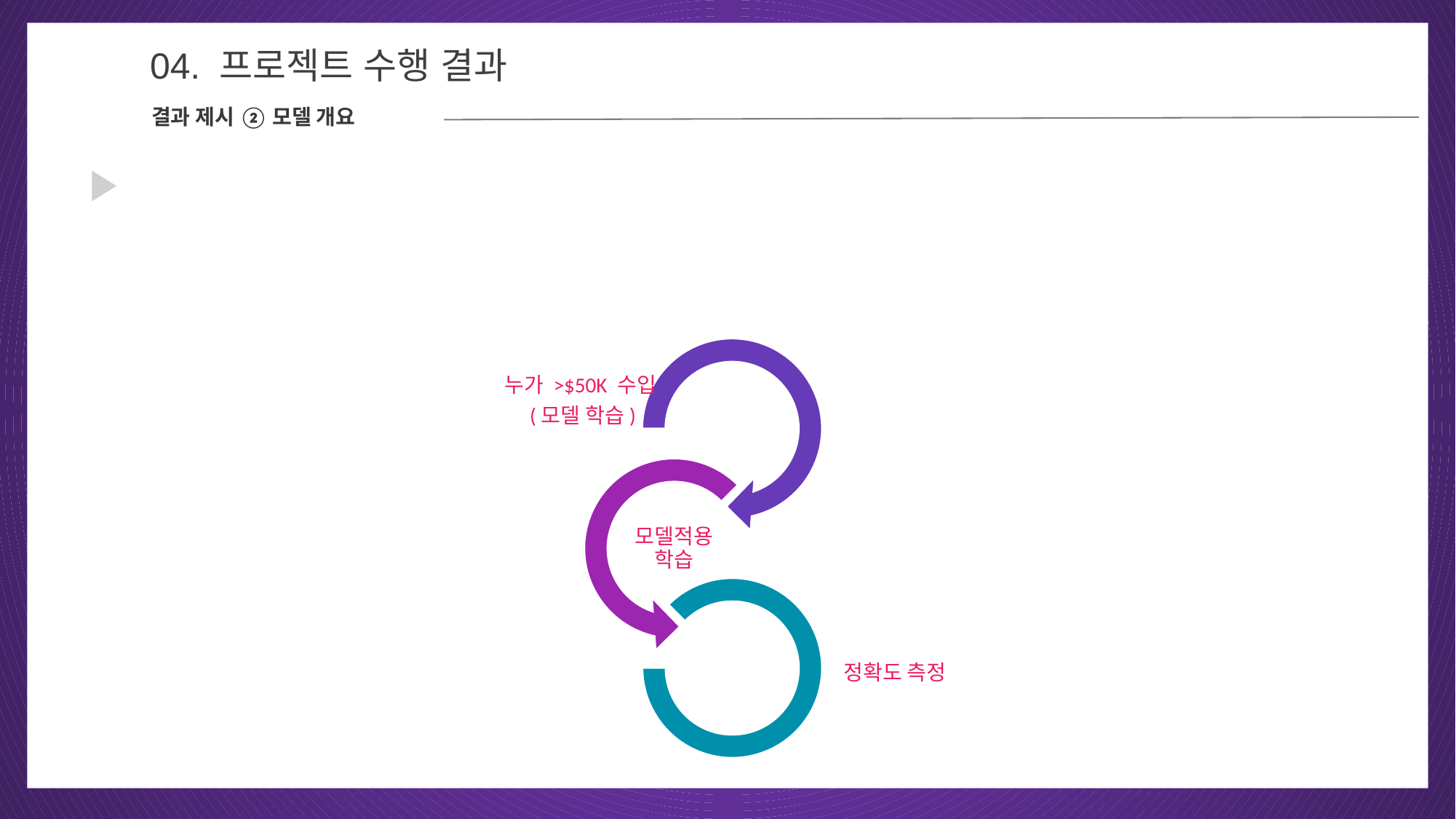

04
04. 프로젝트 수행 결과
결과 제시 ② 모델 개요
▶

누가 >$50K 수입
(모델 학습)

모델적용
학습

정확도 측정